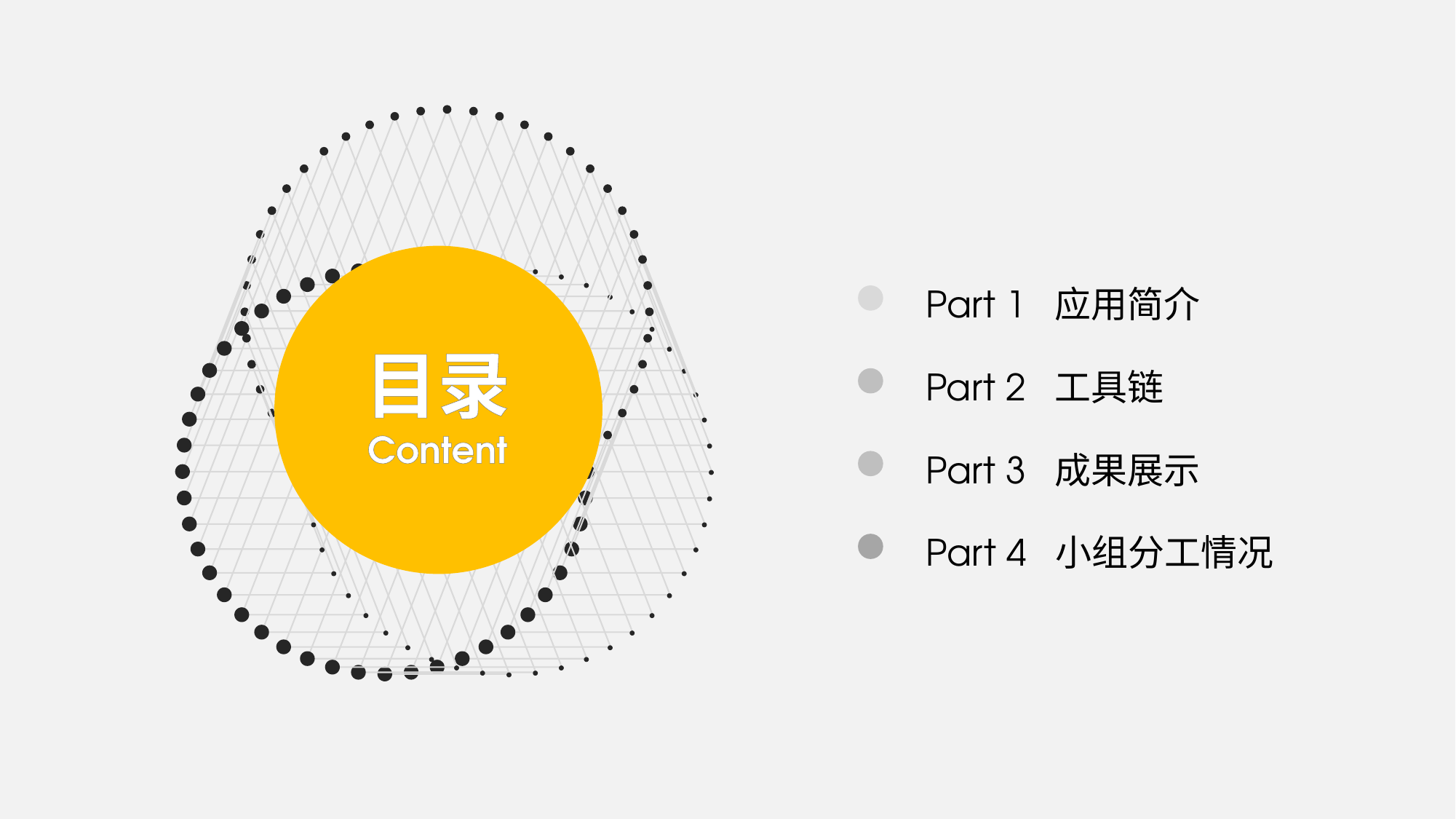

Part 1  应用简介

目录
Content
Part 2  工具链

Part 3  成果展示

Part 4  小组分工情况